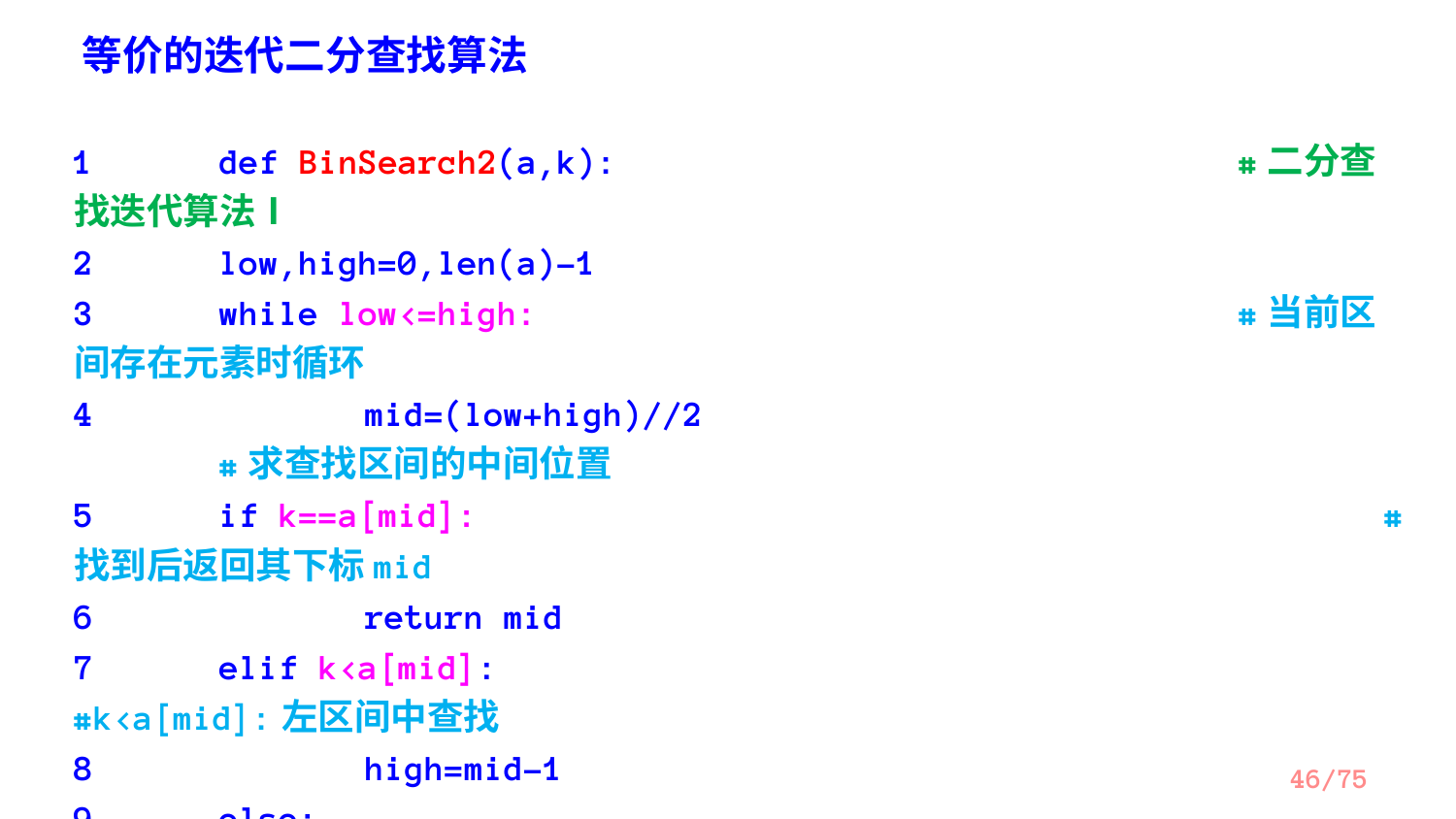

等价的迭代二分查找算法
1	def BinSearch2(a,k):        				#二分查找迭代算法Ⅰ
2  	low,high=0,len(a)-1
3  	while low<=high:        				#当前区间存在元素时循环
4    		mid=(low+high)//2						#求查找区间的中间位置
5     	if k==a[mid]:							#找到后返回其下标mid
6      		return mid
7     	elif k<a[mid]:							#k<a[mid]:左区间中查找
8      		high=mid-1
9     	else:										#k>a[mid]:右区间中查找
10     		low=mid+1
11   	return -1									#查找失败返回-1
46/75